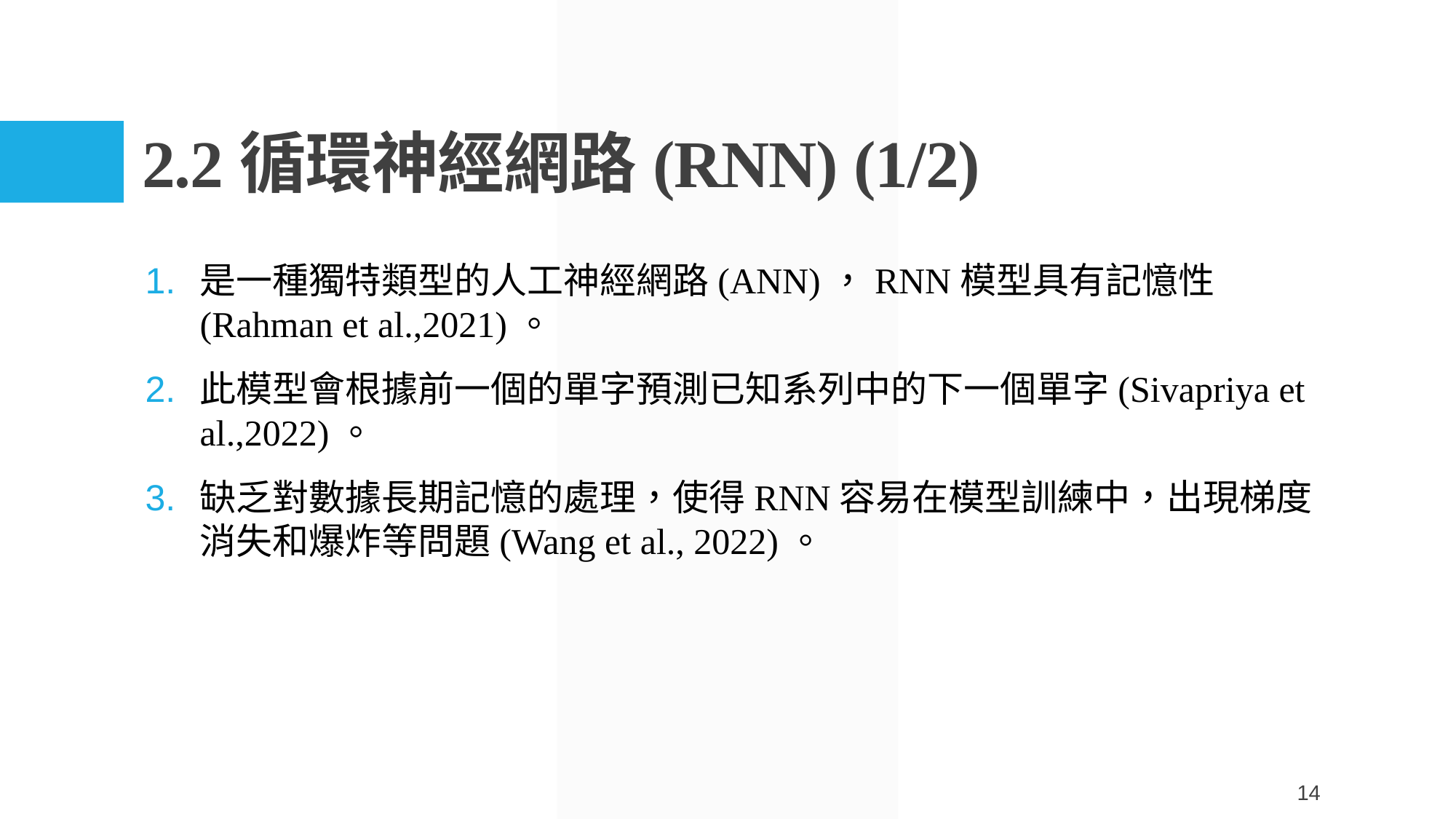

# 2.2循環神經網路(RNN) (1/2)
是一種獨特類型的人工神經網路(ANN)，RNN模型具有記憶性(Rahman et al.,2021)。
此模型會根據前一個的單字預測已知系列中的下一個單字(Sivapriya et al.,2022)。
缺乏對數據長期記憶的處理，使得RNN容易在模型訓練中，出現梯度消失和爆炸等問題(Wang et al., 2022)。
14